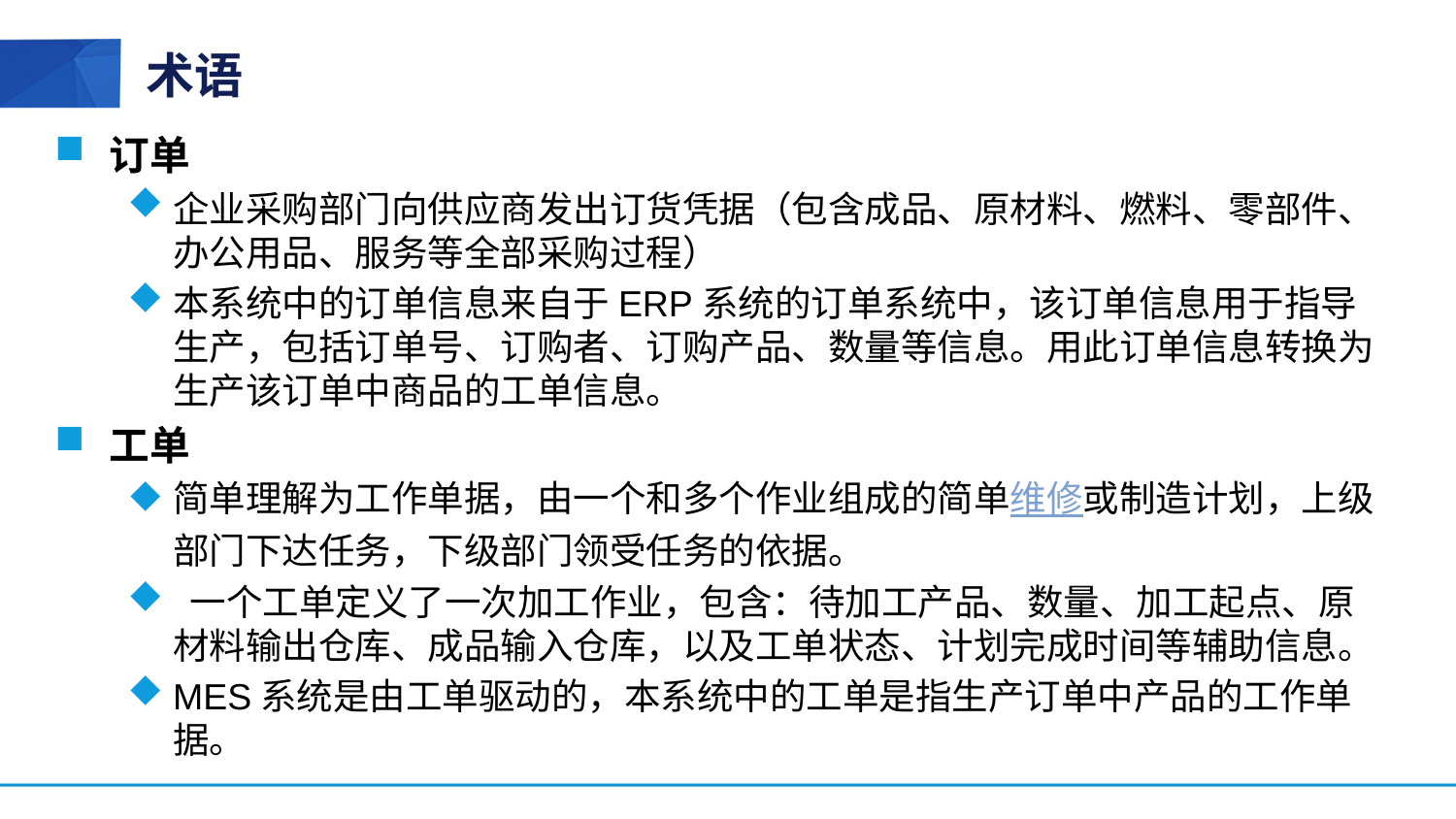

# 术语
订单
企业采购部门向供应商发出订货凭据（包含成品、原材料、燃料、零部件、办公用品、服务等全部采购过程）
本系统中的订单信息来自于ERP系统的订单系统中，该订单信息用于指导生产，包括订单号、订购者、订购产品、数量等信息。用此订单信息转换为生产该订单中商品的工单信息。
工单
简单理解为工作单据，由一个和多个作业组成的简单维修或制造计划，上级部门下达任务，下级部门领受任务的依据。
 一个工单定义了一次加工作业，包含：待加工产品、数量、加工起点、原材料输出仓库、成品输入仓库，以及工单状态、计划完成时间等辅助信息。
MES系统是由工单驱动的，本系统中的工单是指生产订单中产品的工作单据。